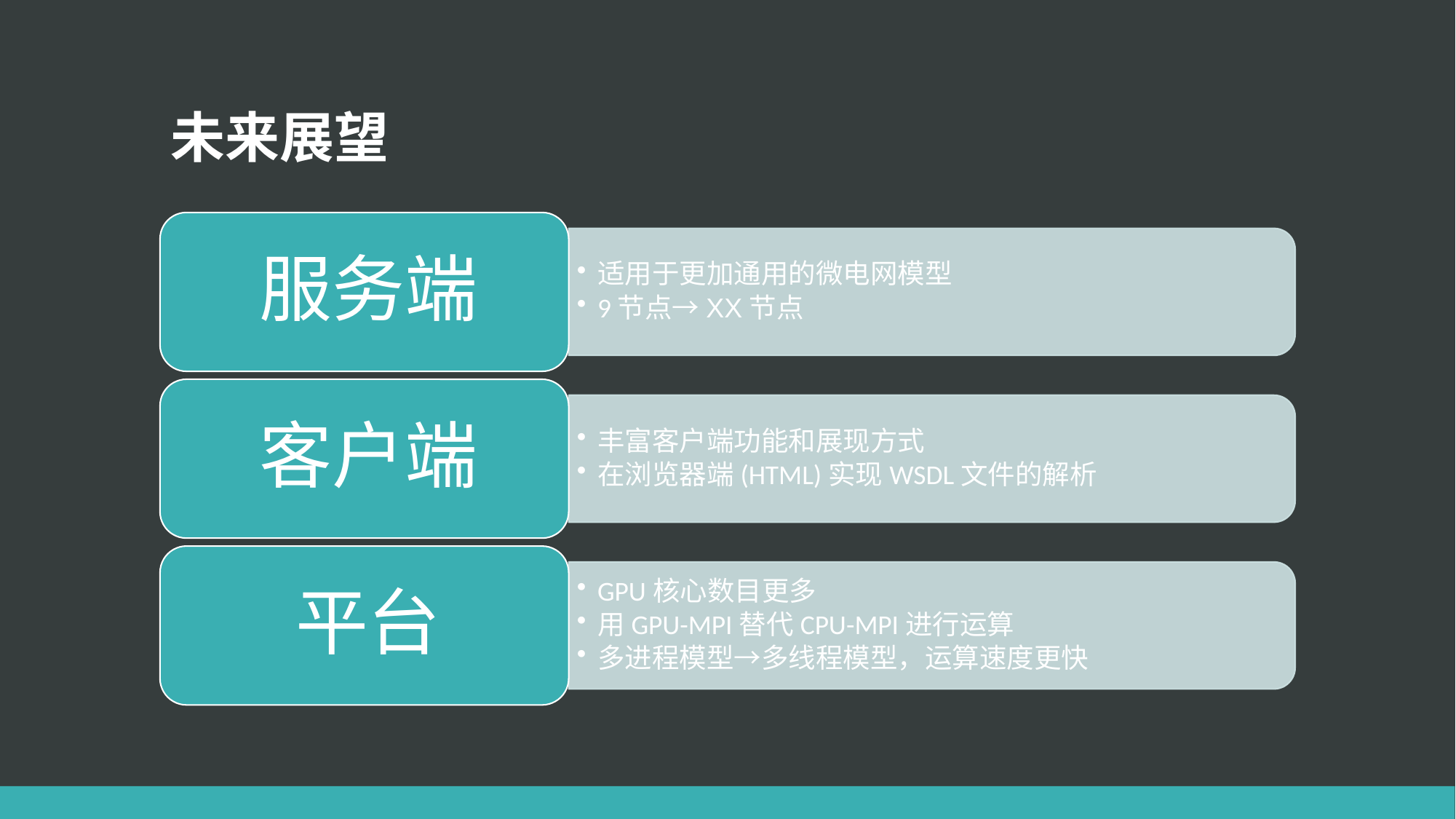

# 未来展望
适用于更加通用的微电网模型
9节点→XX节点
服务端
丰富客户端功能和展现方式
在浏览器端(HTML)实现WSDL文件的解析
客户端
GPU核心数目更多
用GPU-MPI替代CPU-MPI进行运算
多进程模型→多线程模型，运算速度更快
平台